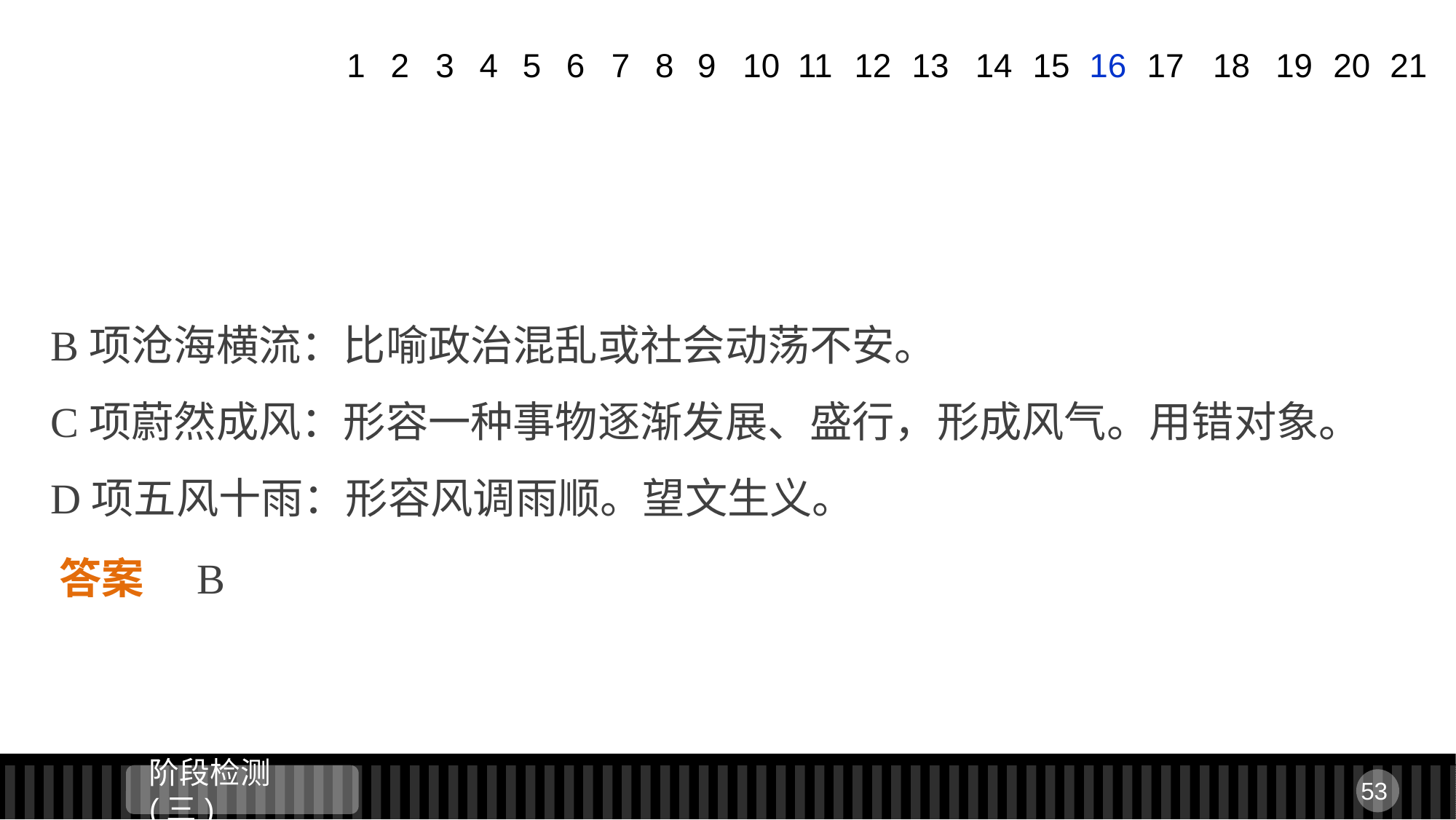

1
2
3
4
5
6
7
8
9
11
12
13
14
15
16
17
18
19
20
21
10
B项沧海横流：比喻政治混乱或社会动荡不安。
C项蔚然成风：形容一种事物逐渐发展、盛行，形成风气。用错对象。
D项五风十雨：形容风调雨顺。望文生义。
答案　B